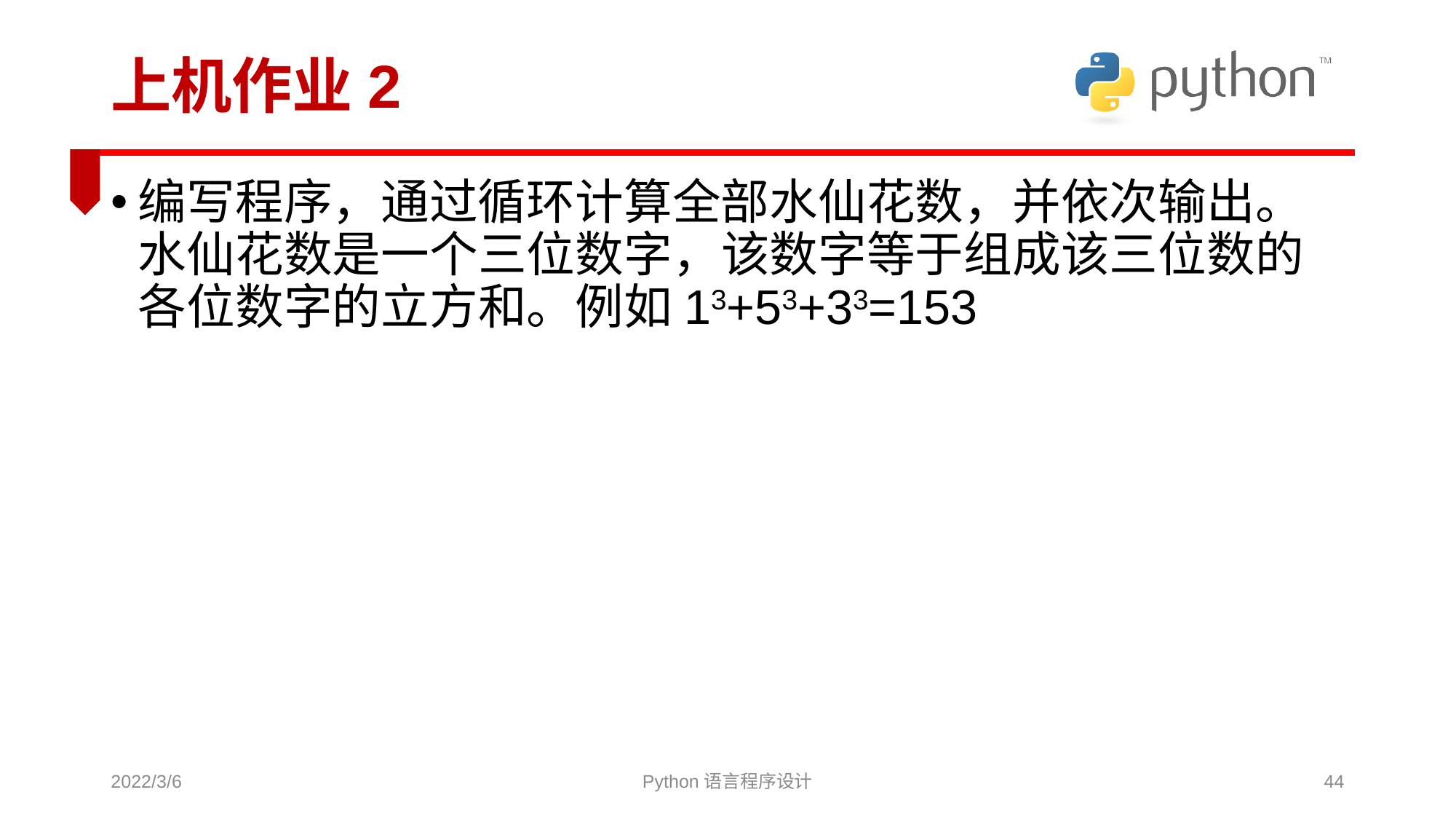

# 上机作业2
编写程序，通过循环计算全部水仙花数，并依次输出。水仙花数是一个三位数字，该数字等于组成该三位数的各位数字的立方和。例如13+53+33=153
2022/3/6
Python语言程序设计
44